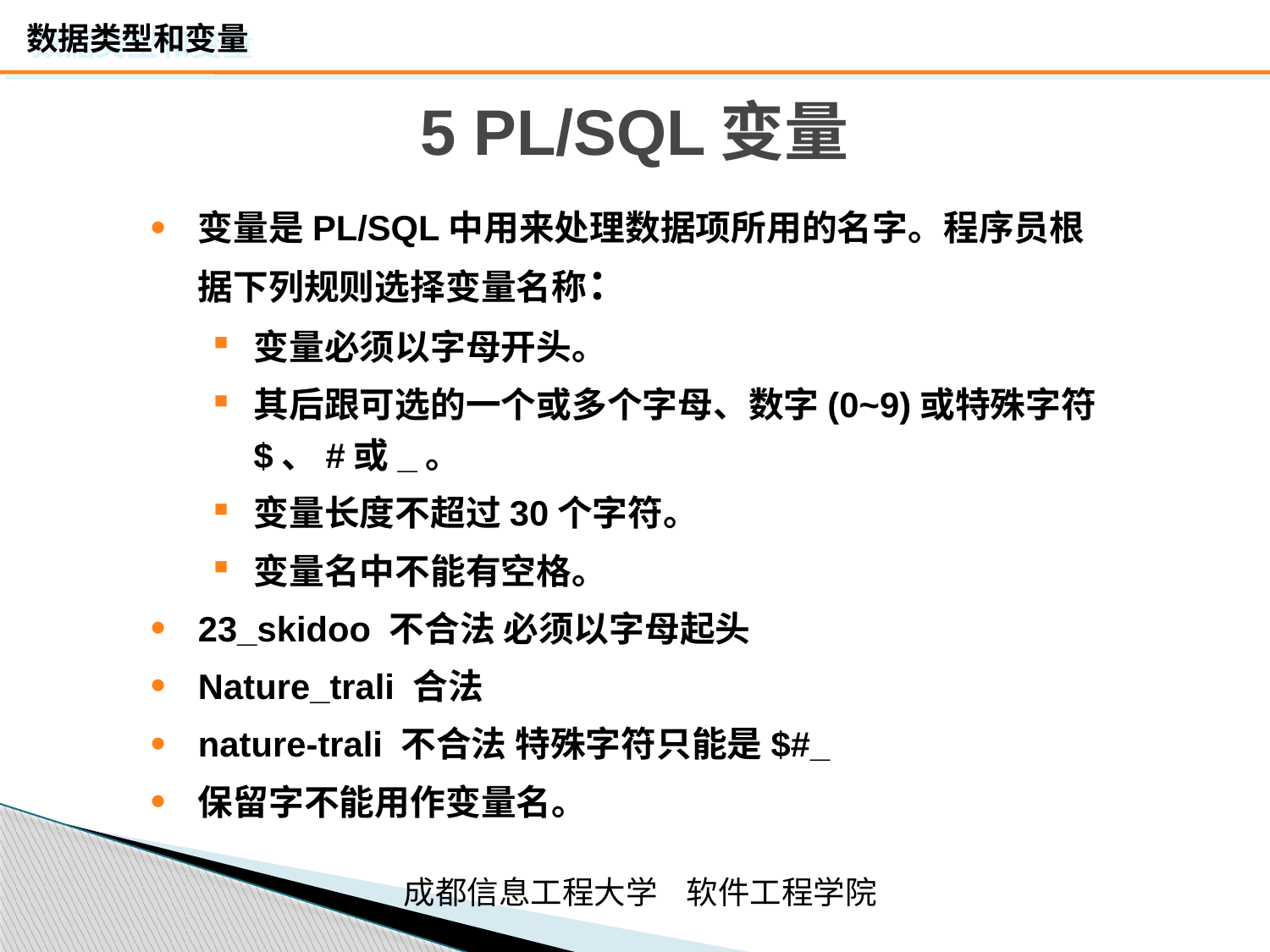

# 5 PL/SQL变量
变量是PL/SQL中用来处理数据项所用的名字。程序员根据下列规则选择变量名称：
变量必须以字母开头。
其后跟可选的一个或多个字母、数字(0~9)或特殊字符$、#或_。
变量长度不超过30个字符。
变量名中不能有空格。
23_skidoo 不合法 必须以字母起头
Nature_trali 合法
nature-trali 不合法 特殊字符只能是$#_
保留字不能用作变量名。